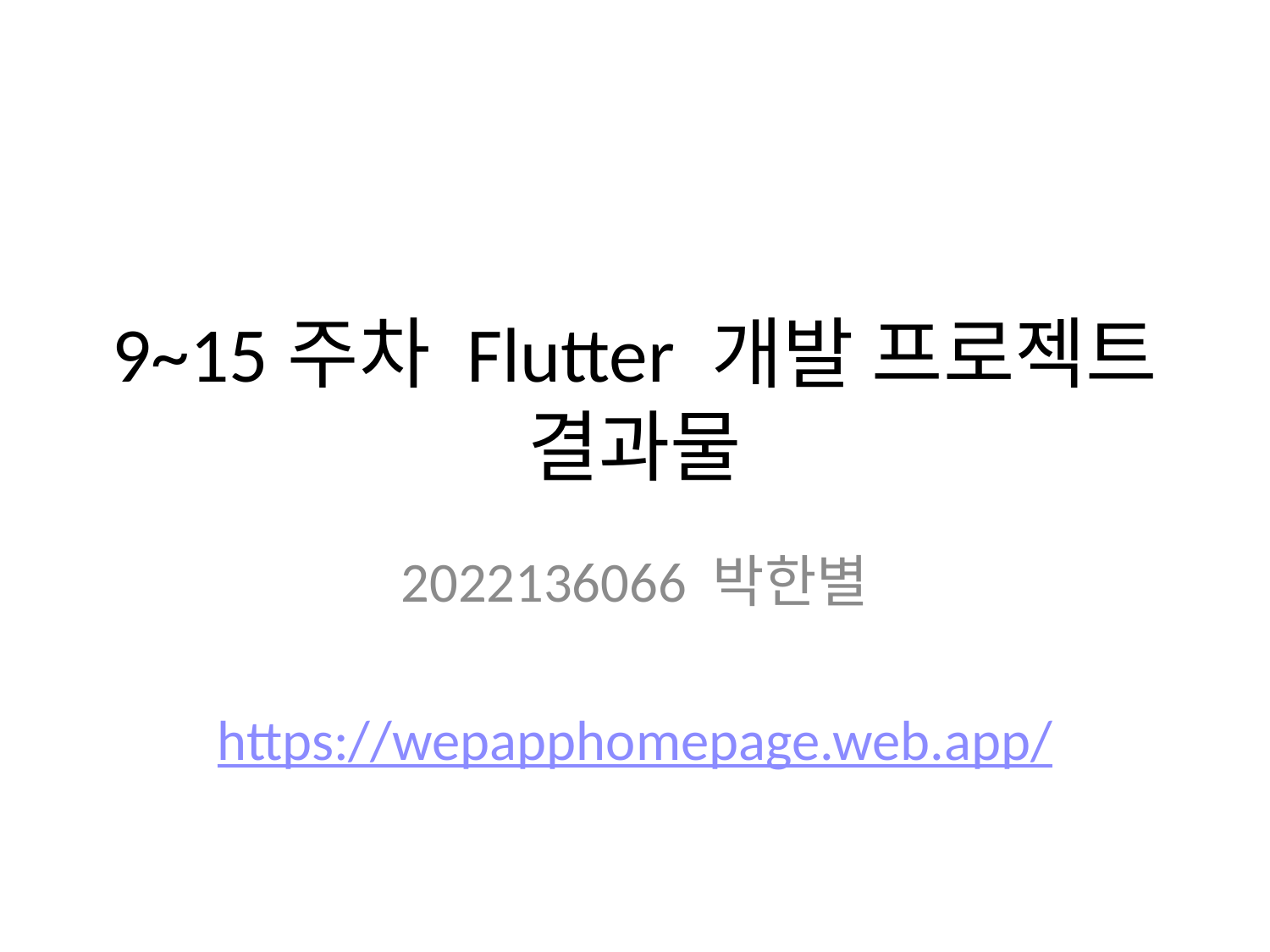

# 9~15주차 Flutter 개발 프로젝트 결과물
2022136066 박한별

https://wepapphomepage.web.app/